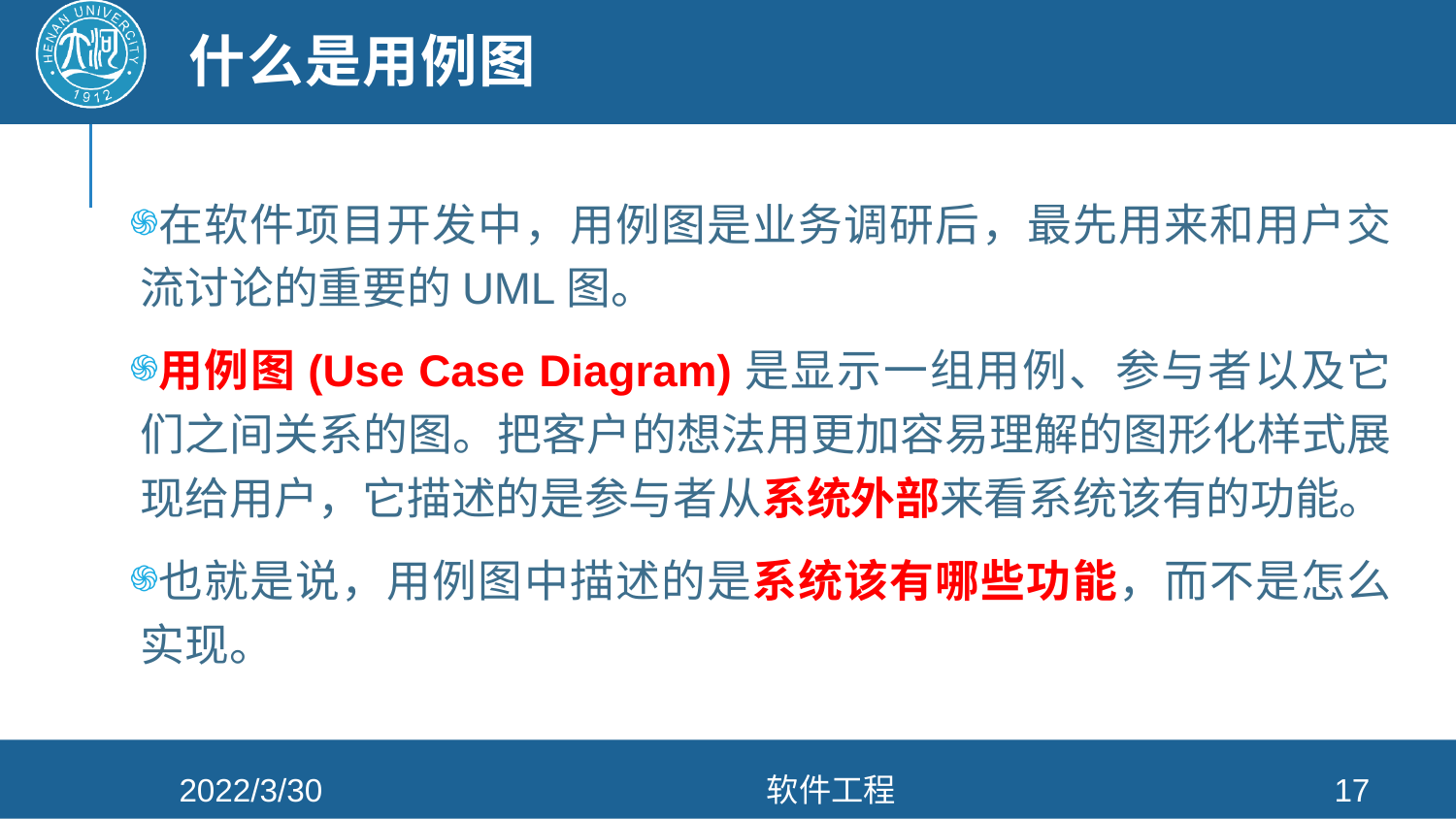

# 什么是用例图
在软件项目开发中，用例图是业务调研后，最先用来和用户交流讨论的重要的UML图。
用例图(Use Case Diagram)是显示一组用例、参与者以及它们之间关系的图。把客户的想法用更加容易理解的图形化样式展现给用户，它描述的是参与者从系统外部来看系统该有的功能。
也就是说，用例图中描述的是系统该有哪些功能，而不是怎么实现。
2022/3/30
软件工程
17